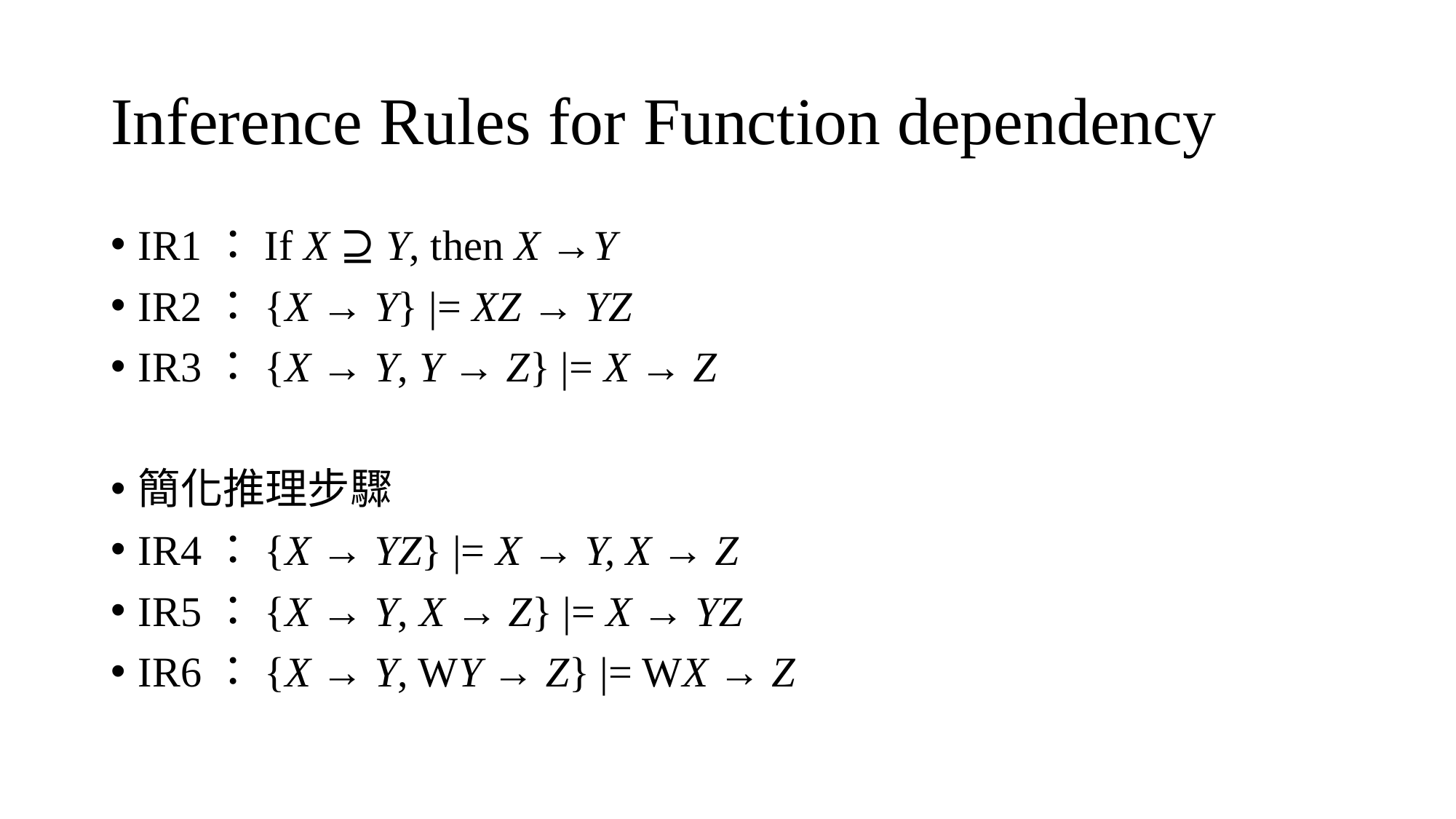

# Inference Rules for Function dependency
IR1：If X ⊇ Y, then X →Y
IR2：{X → Y} |= XZ → YZ
IR3：{X → Y, Y → Z} |= X → Z

簡化推理步驟
IR4：{X → YZ} |= X → Y, X → Z
IR5：{X → Y, X → Z} |= X → YZ
IR6：{X → Y, WY → Z} |= WX → Z